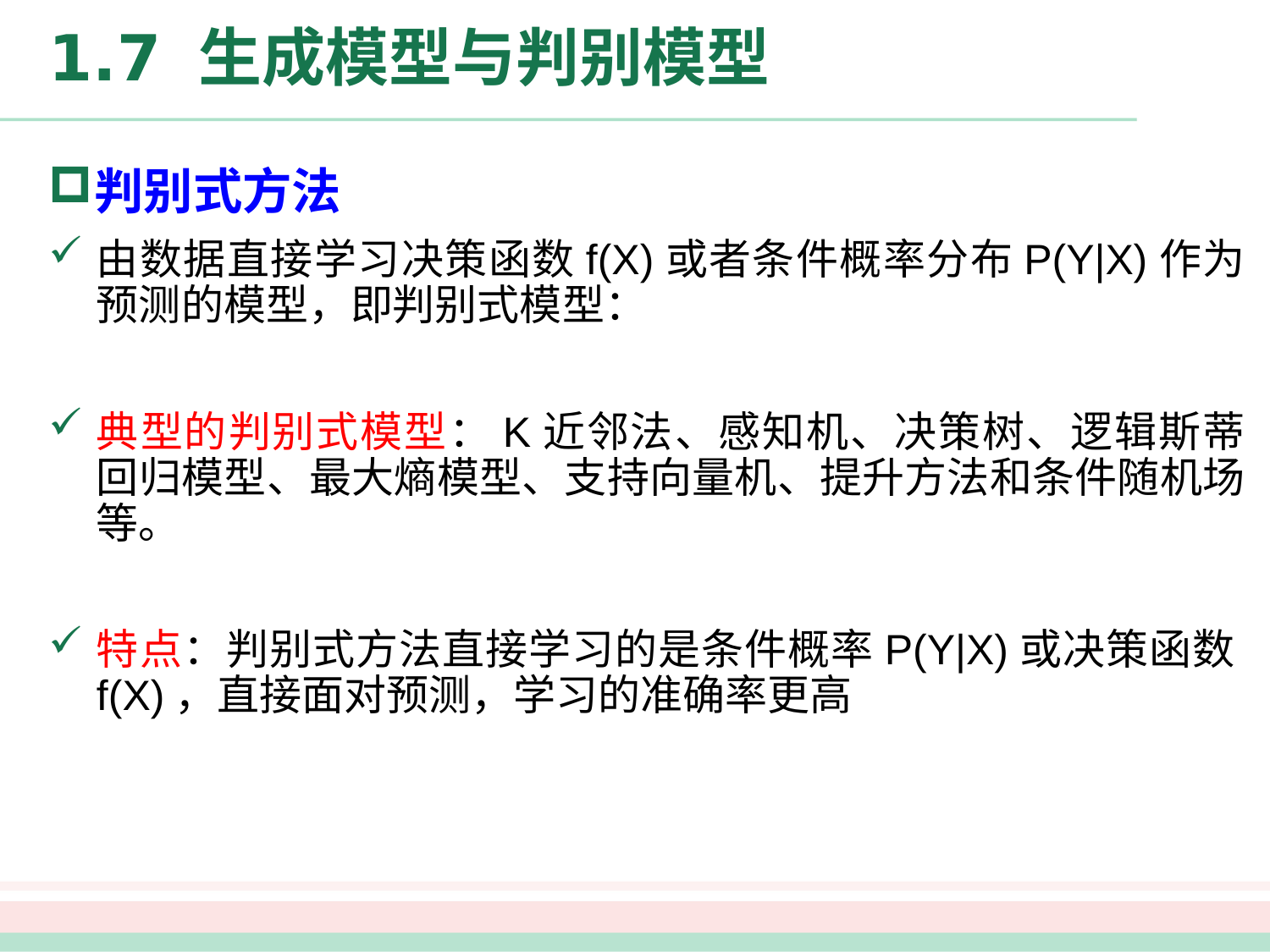

# 1.7 生成模型与判别模型
判别式方法
由数据直接学习决策函数f(X)或者条件概率分布P(Y|X)作为预测的模型，即判别式模型：

典型的判别式模型：K近邻法、感知机、决策树、逻辑斯蒂回归模型、最大熵模型、支持向量机、提升方法和条件随机场等。

特点：判别式方法直接学习的是条件概率P(Y|X)或决策函数f(X)，直接面对预测，学习的准确率更高